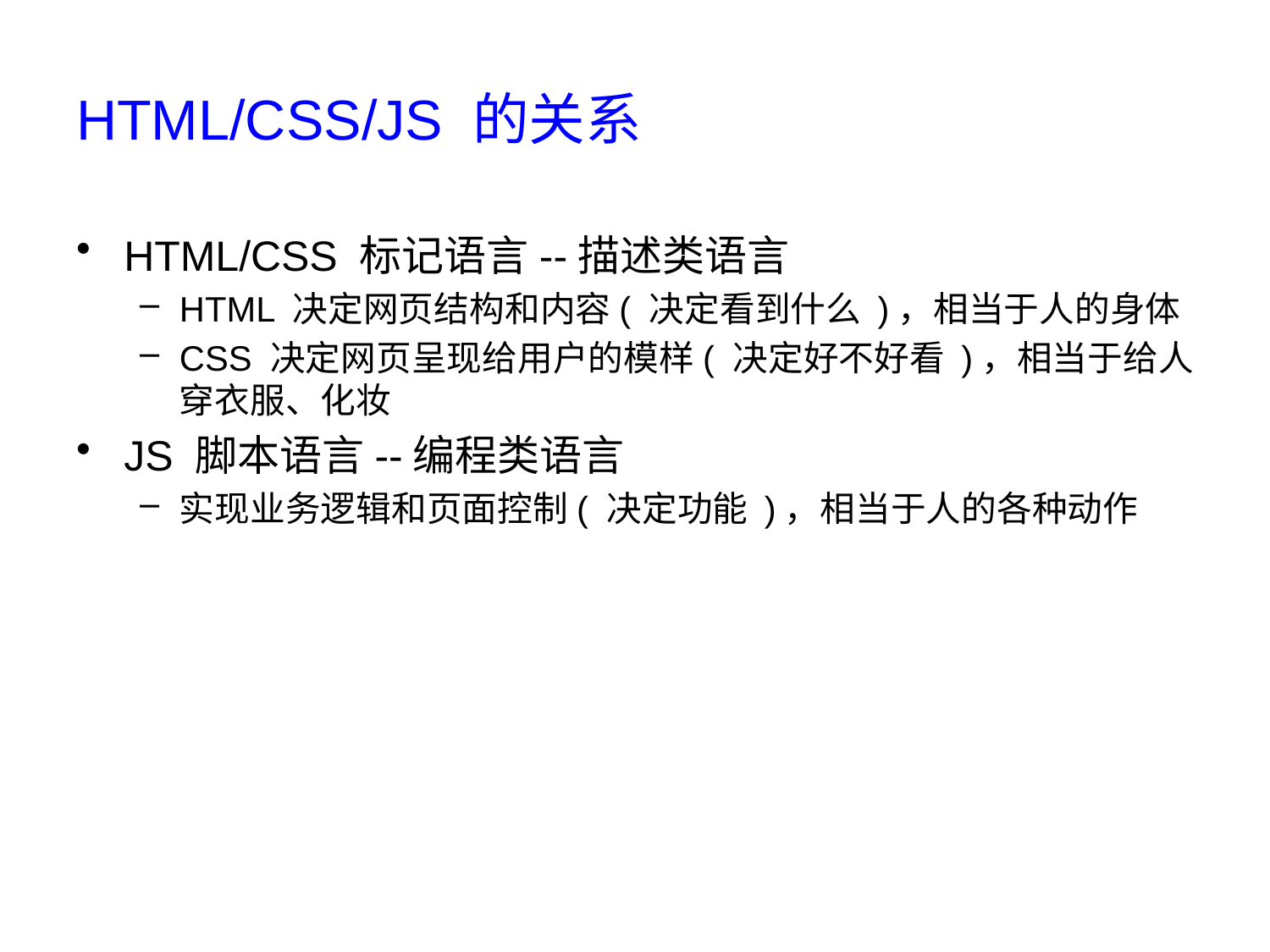

# HTML/CSS/JS 的关系
HTML/CSS 标记语言--描述类语言
HTML 决定网页结构和内容( 决定看到什么 )，相当于人的身体
CSS 决定网页呈现给用户的模样( 决定好不好看 )，相当于给人穿衣服、化妆
JS 脚本语言--编程类语言
实现业务逻辑和页面控制( 决定功能 )，相当于人的各种动作